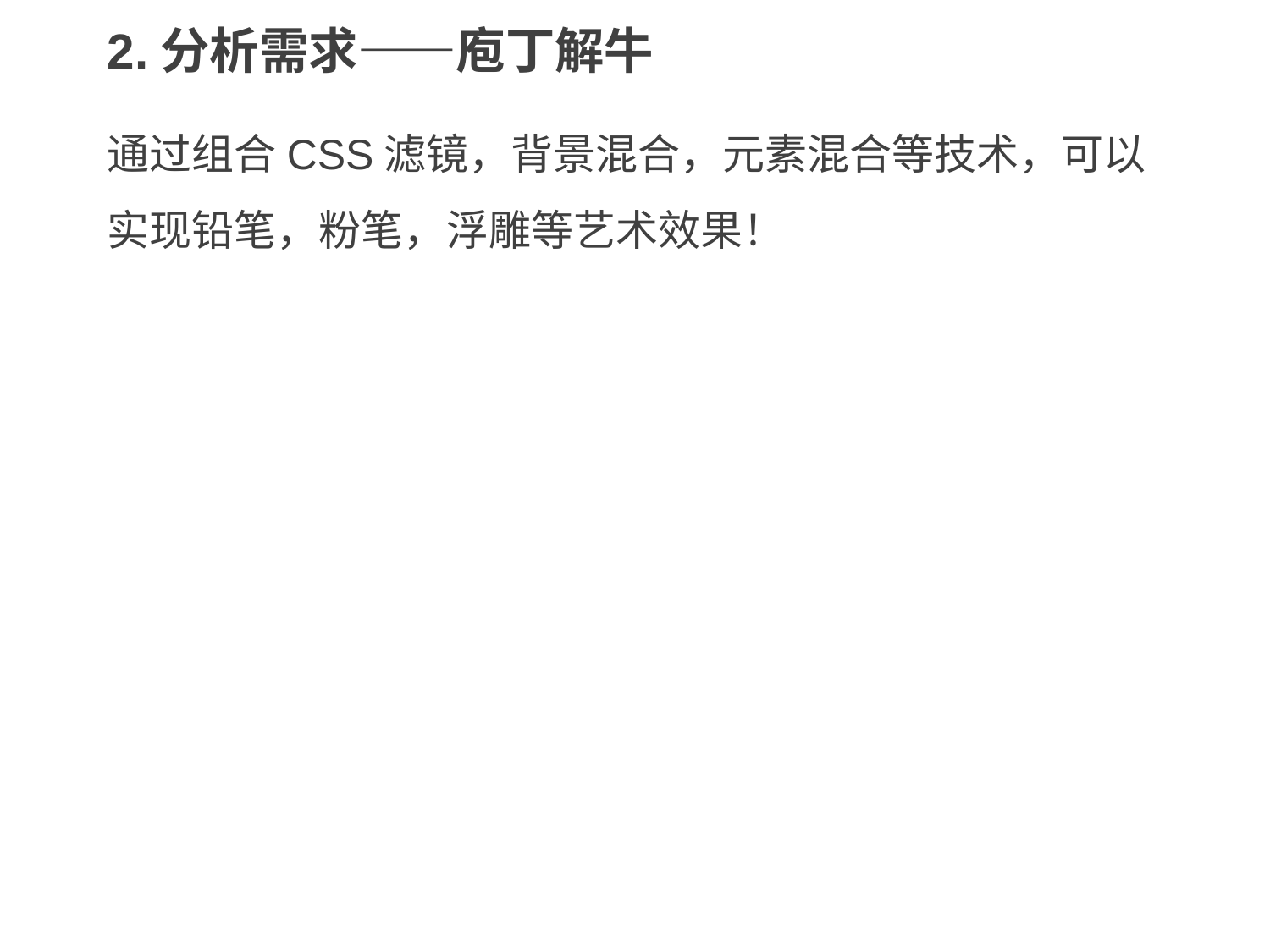

2.分析需求——庖丁解牛
通过组合CSS滤镜，背景混合，元素混合等技术，可以实现铅笔，粉笔，浮雕等艺术效果！